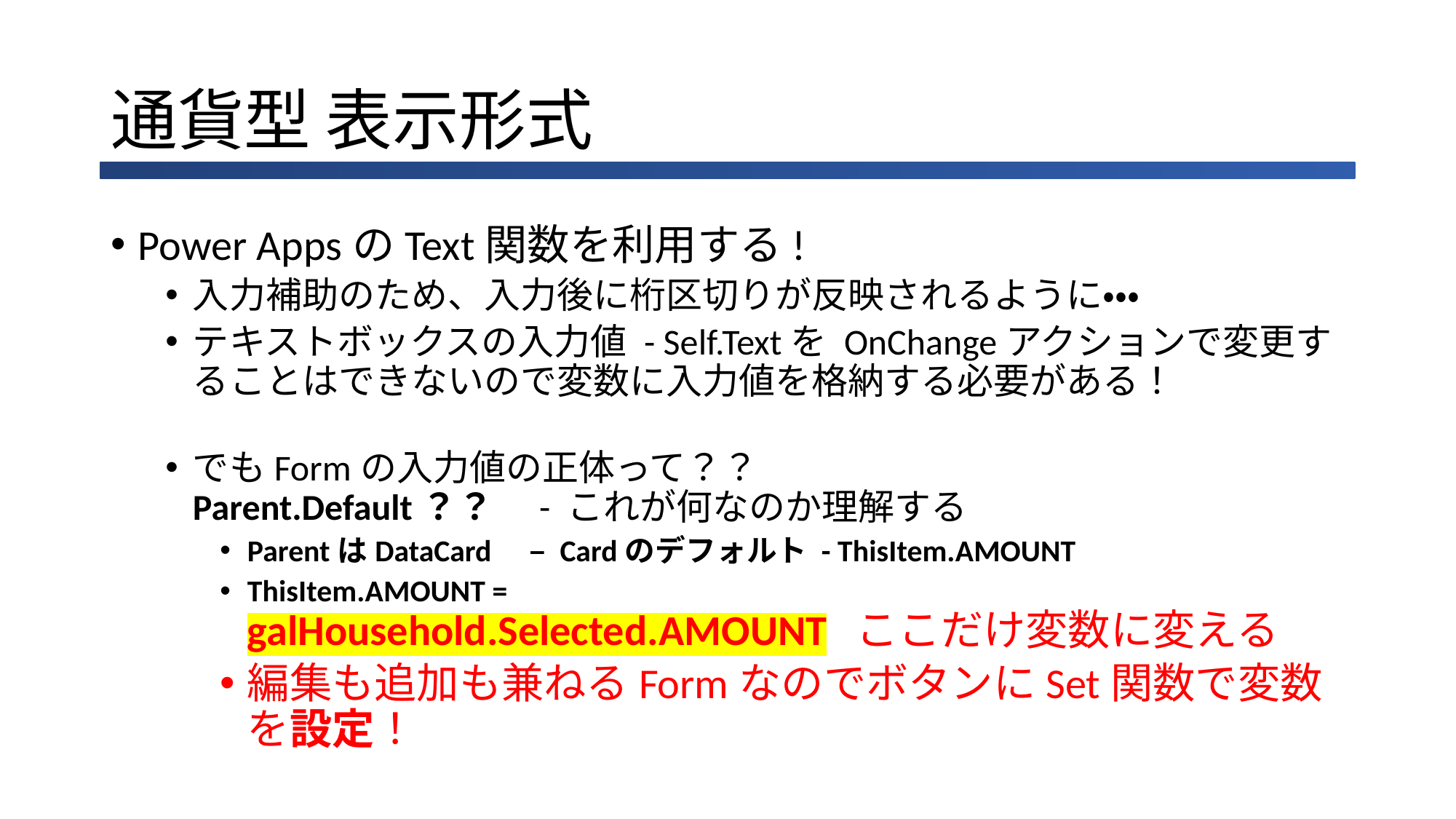

# 通貨型 表示形式
Power AppsのText関数を利用する!
入力補助のため、入力後に桁区切りが反映されるように・・・
テキストボックスの入力値 - Self.Textを OnChangeアクションで変更することはできないので変数に入力値を格納する必要がある！
でもFormの入力値の正体って？？
Parent.Default？？　- これが何なのか理解する
ParentはDataCard　– Cardのデフォルト - ThisItem.AMOUNT
ThisItem.AMOUNT =
galHousehold.Selected.AMOUNT  ここだけ変数に変える
編集も追加も兼ねるFormなのでボタンにSet関数で変数を設定！